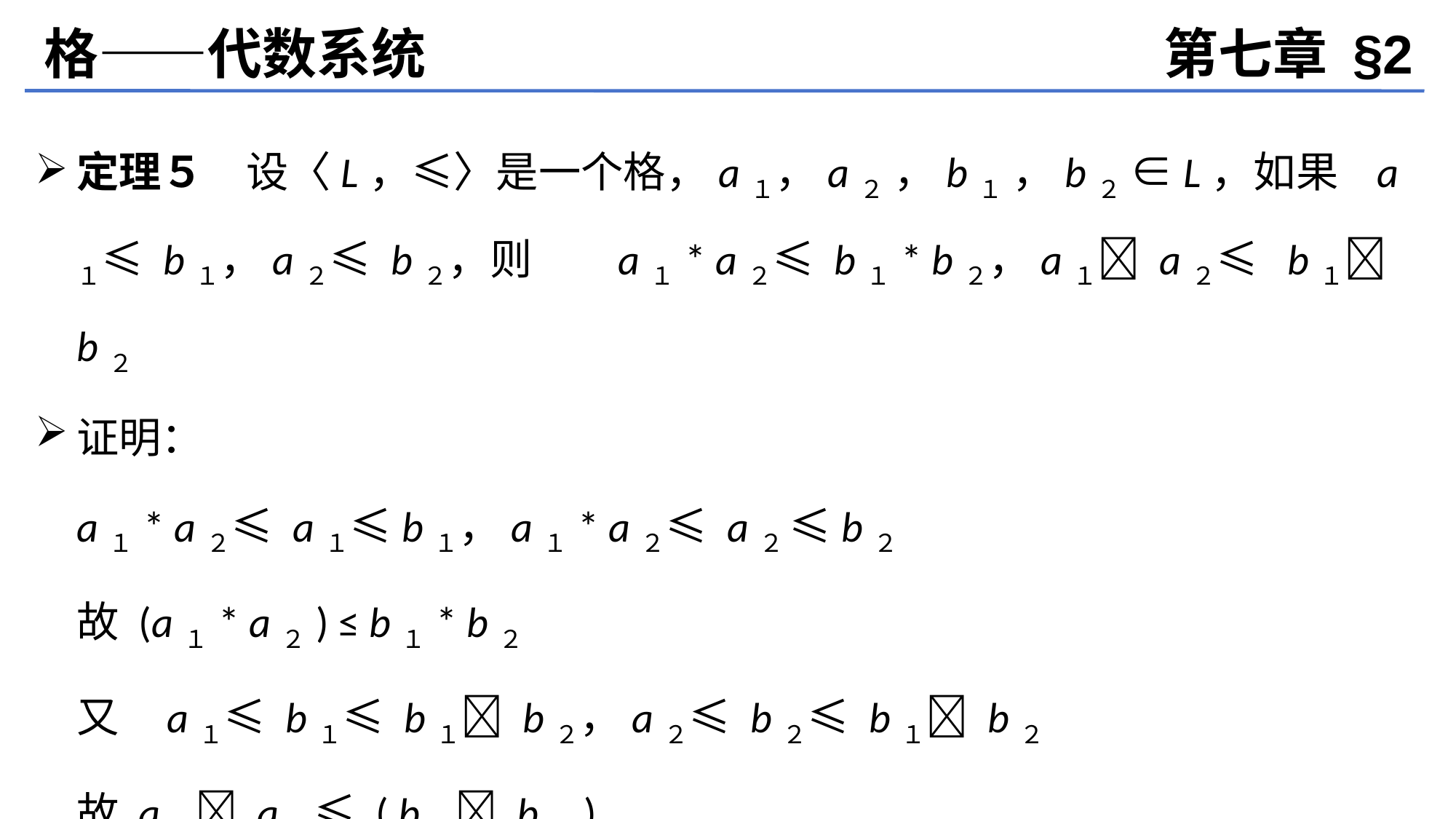

格——代数系统
第七章 §2
定理５　设〈L，≤〉是一个格，a１，a２ ，b１ ，b２ ∈L，如果   a１≤ b１，a２≤ b２，则        a１* a２≤ b１* b２，a１⊕ a２≤  b１⊕ b２
证明：
	a１* a２≤ a１≤b１，a１* a２≤ a２ ≤b２
	故 (a１* a２) ≤ b１* b２
	又    a１≤ b１≤ b１⊕ b２，a２≤ b２≤ b１⊕ b２
	故 a１⊕ a２≤ ( b１⊕ b２)